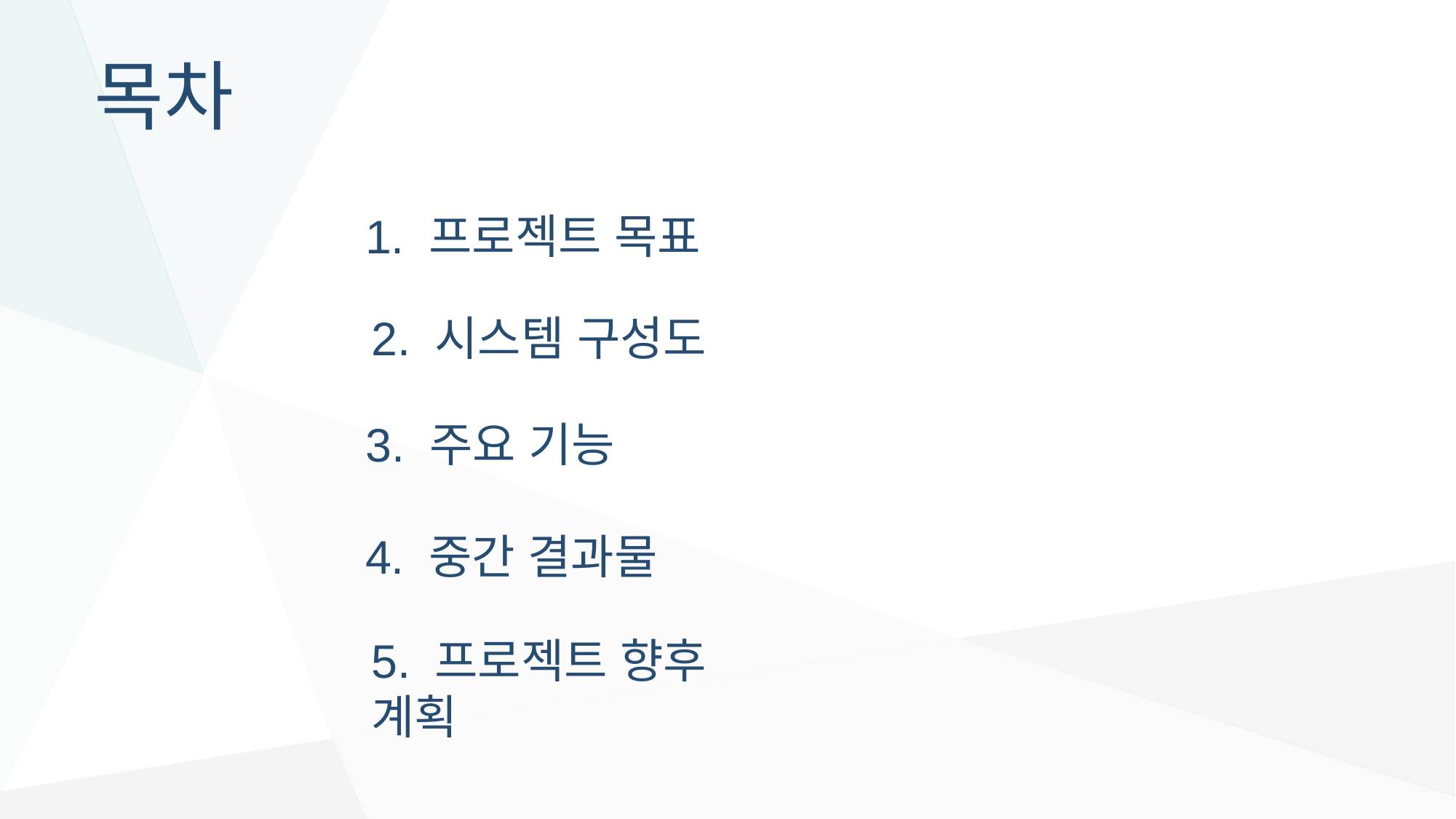

목차
1. 프로젝트 목표
2. 시스템 구성도
3. 주요 기능
4. 중간 결과물
5. 프로젝트 향후 계획